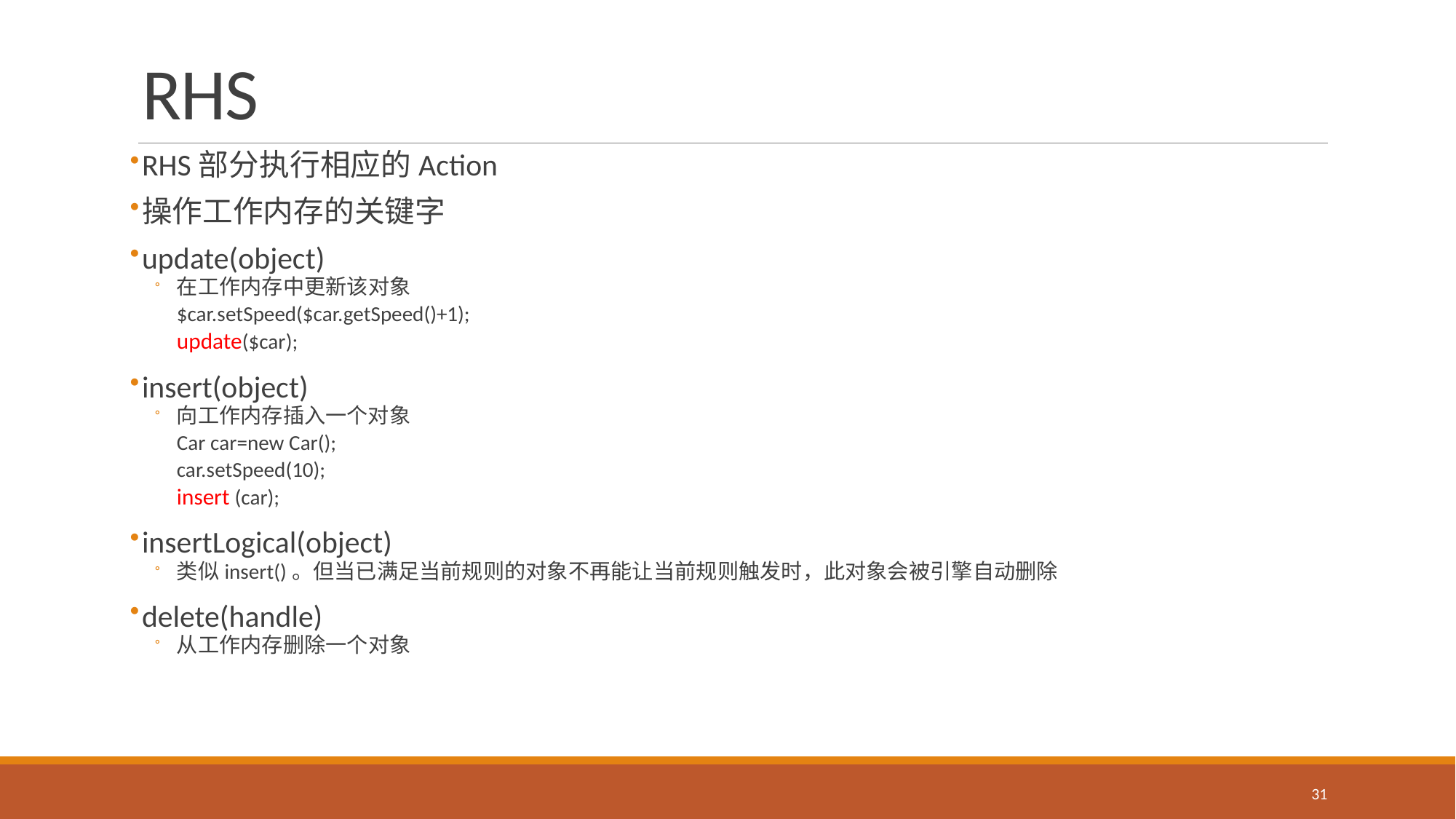

# RHS
RHS部分执行相应的Action
操作工作内存的关键字
update(object)
在工作内存中更新该对象
	$car.setSpeed($car.getSpeed()+1);
	update($car);
insert(object)
向工作内存插入一个对象
	Car car=new Car();
	car.setSpeed(10);
	insert (car);
insertLogical(object)
类似insert()。但当已满足当前规则的对象不再能让当前规则触发时，此对象会被引擎自动删除
delete(handle)
从工作内存删除一个对象
31